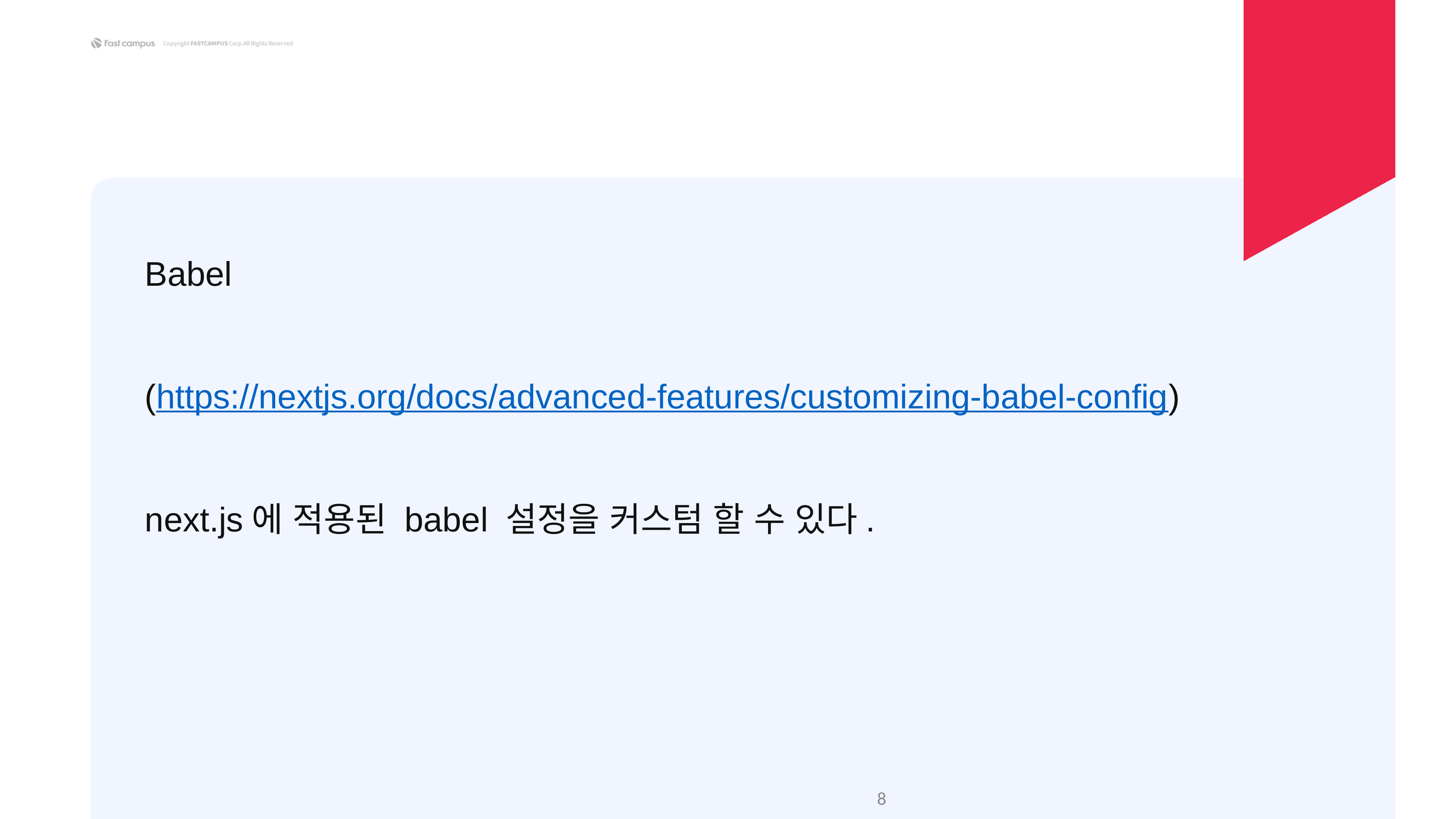

Babel

(https://nextjs.org/docs/advanced-features/customizing-babel-config)

next.js에 적용된 babel 설정을 커스텀 할 수 있다.
8